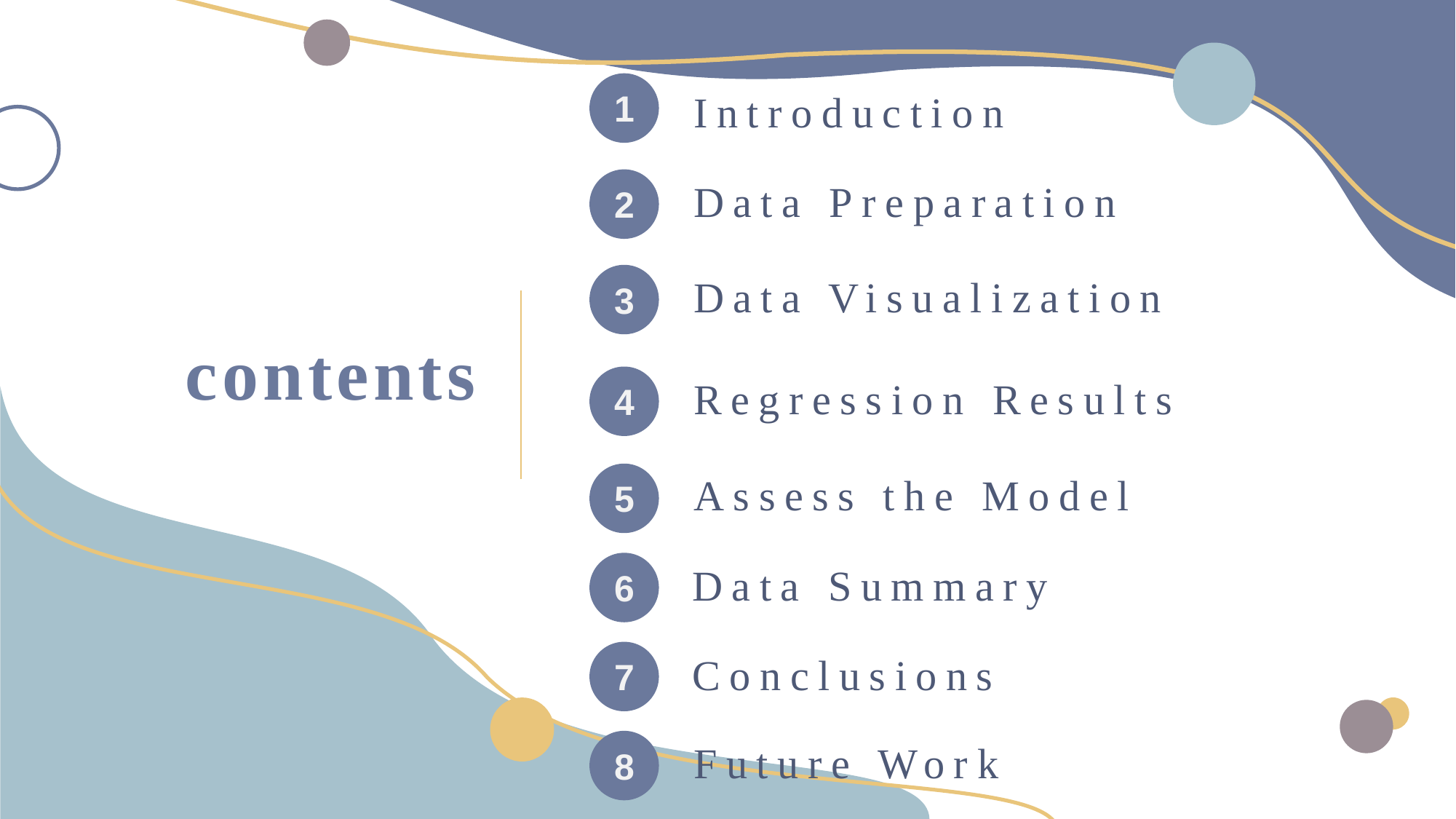

行业PPT模板http://www.1ppt.com/hangye/

1
Introduction

Data Preparation

2
contents
Data Visualization

3

4
Regression Results

Assess the Model

5

6
Data Summary

7
Conclusions

8
Future Work